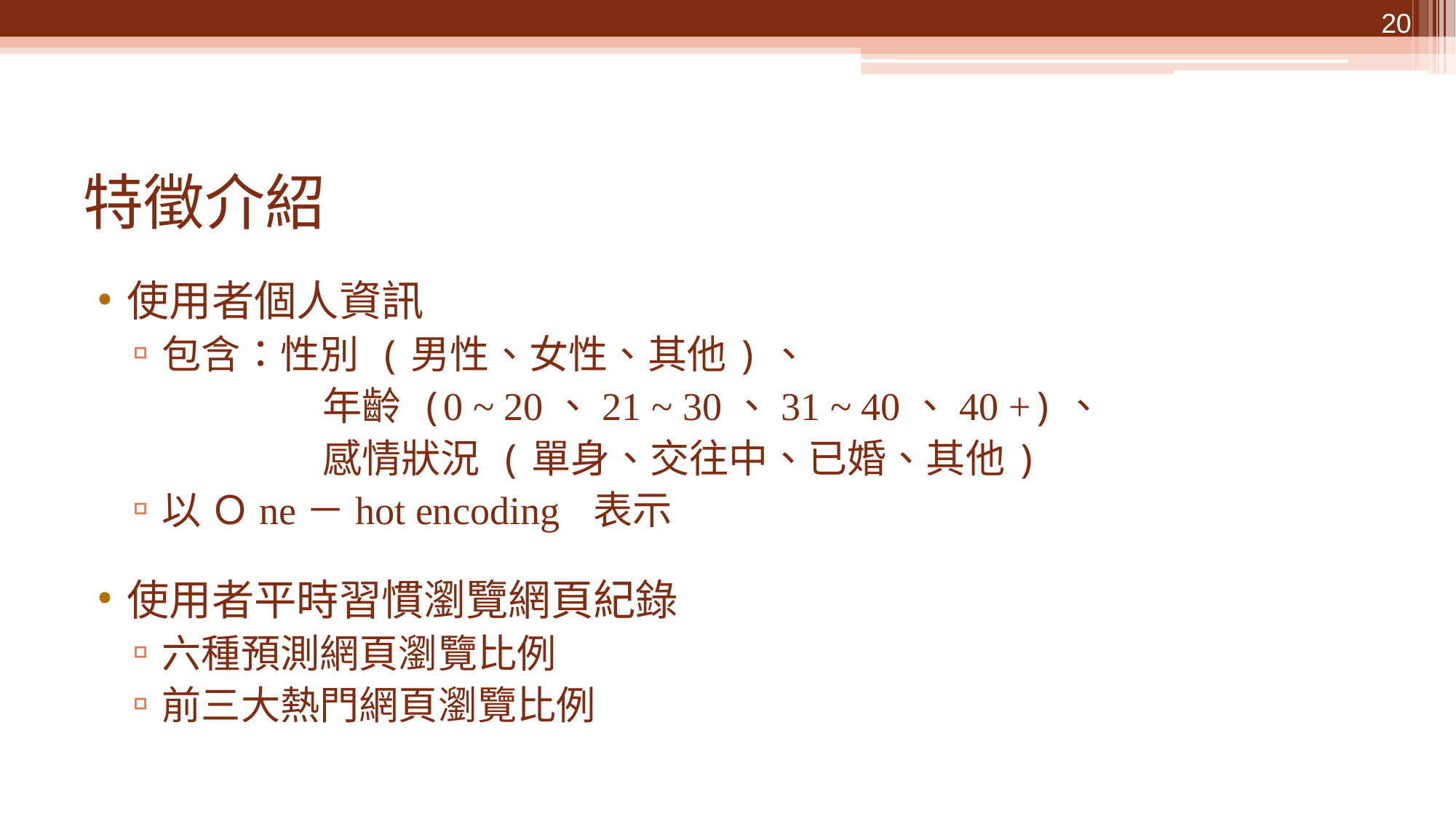

20
# 特徵介紹
使用者個人資訊
包含：性別 (男性、女性、其他)、
	        年齡 (0 ~ 20、21 ~ 30、31 ~ 40、40 +)、
	        感情狀況 (單身、交往中、已婚、其他)
以 Ｏne－hot encoding 表示

使用者平時習慣瀏覽網頁紀錄
六種預測網頁瀏覽比例
前三大熱門網頁瀏覽比例